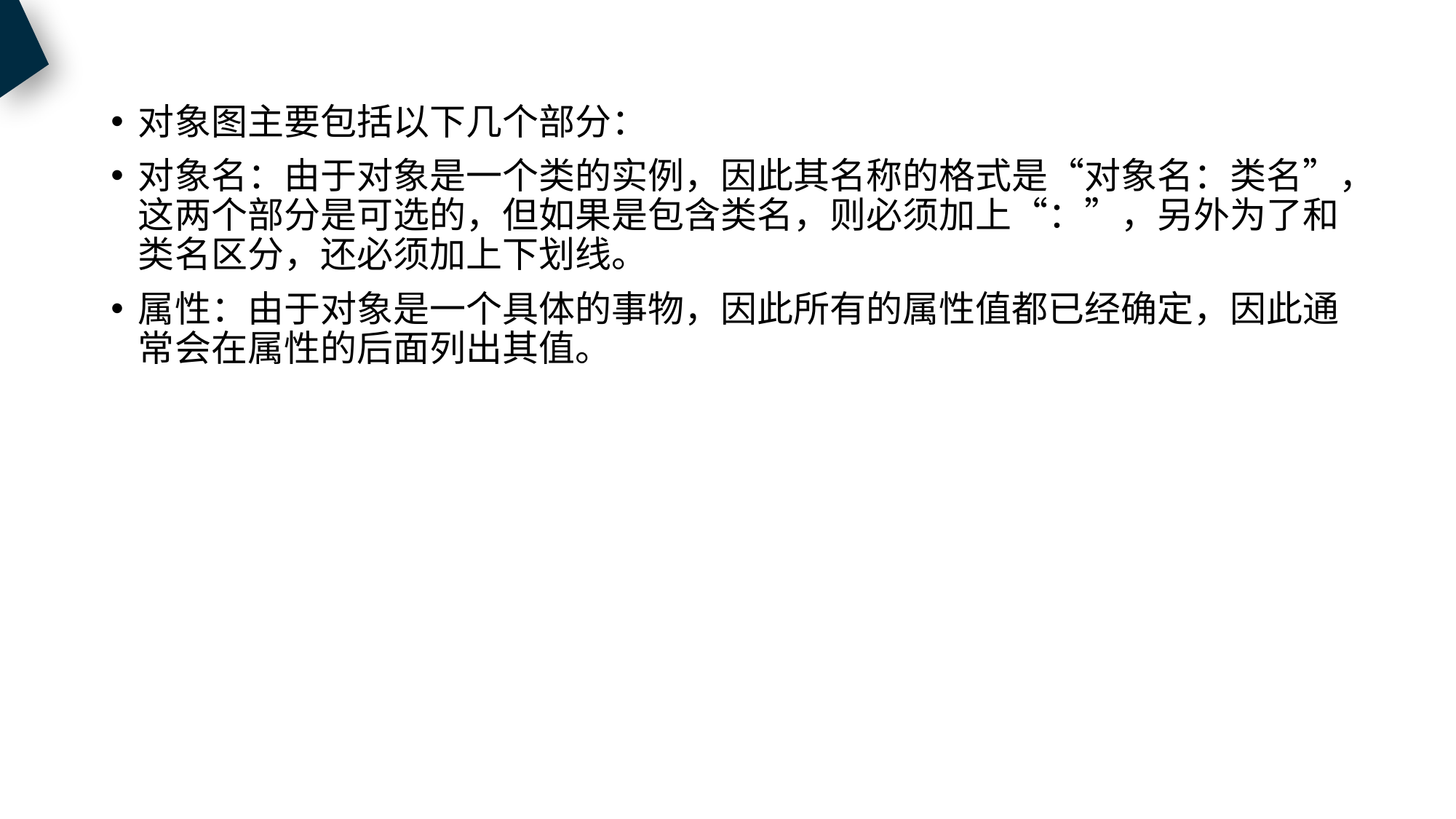

对象图主要包括以下几个部分：
对象名：由于对象是一个类的实例，因此其名称的格式是“对象名：类名”，这两个部分是可选的，但如果是包含类名，则必须加上“：”，另外为了和类名区分，还必须加上下划线。
属性：由于对象是一个具体的事物，因此所有的属性值都已经确定，因此通常会在属性的后面列出其值。